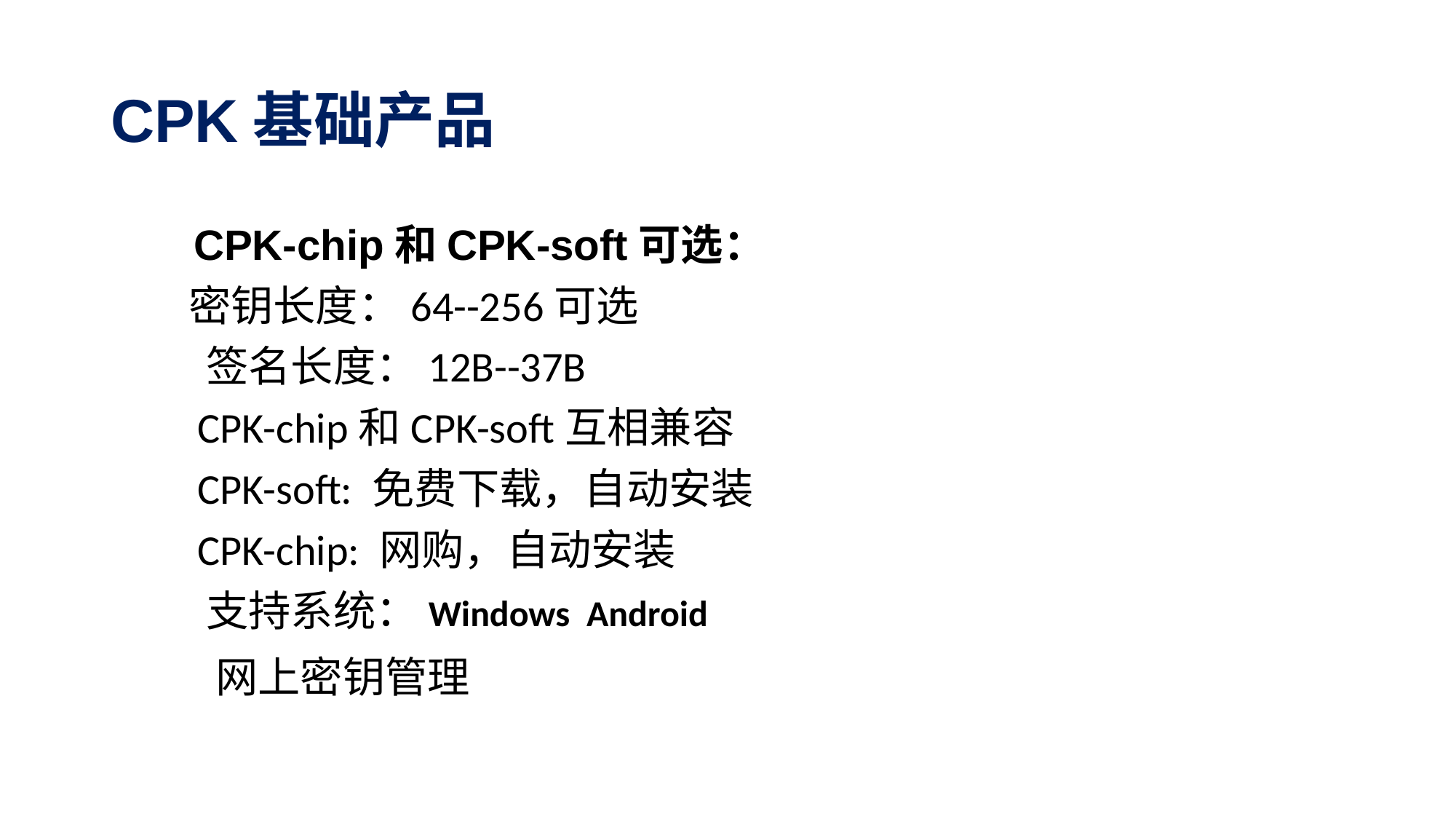

# CPK基础产品
       CPK-chip和CPK-soft可选：
       密钥长度：64--256可选
         签名长度：12B--37B
         CPK-chip和CPK-soft互相兼容
         CPK-soft: 免费下载，自动安装
         CPK-chip: 网购，自动安装
         支持系统：Windows  Android
          网上密钥管理